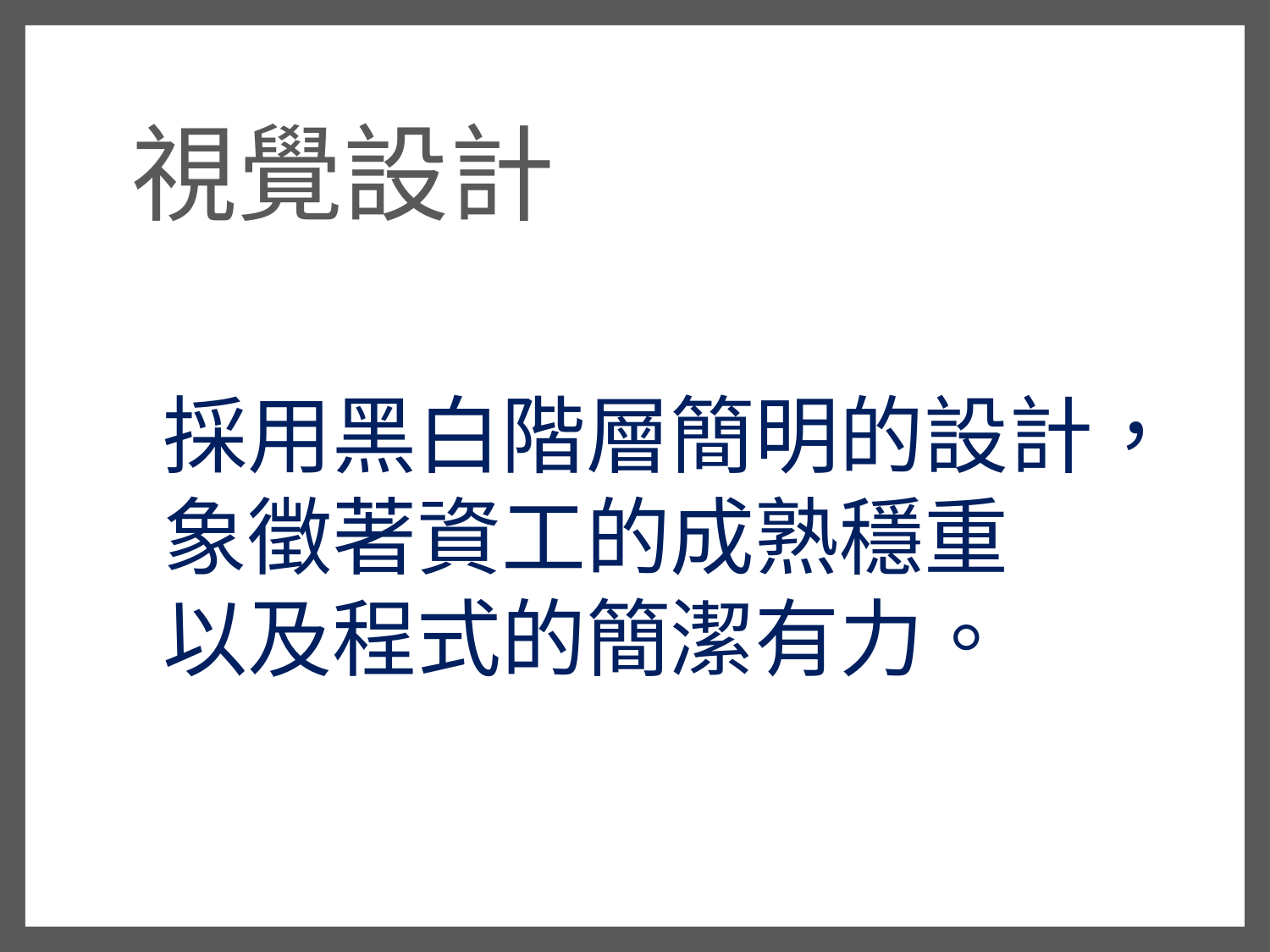

# 視覺設計
採用黑白階層簡明的設計，
象徵著資工的成熟穩重
以及程式的簡潔有力。